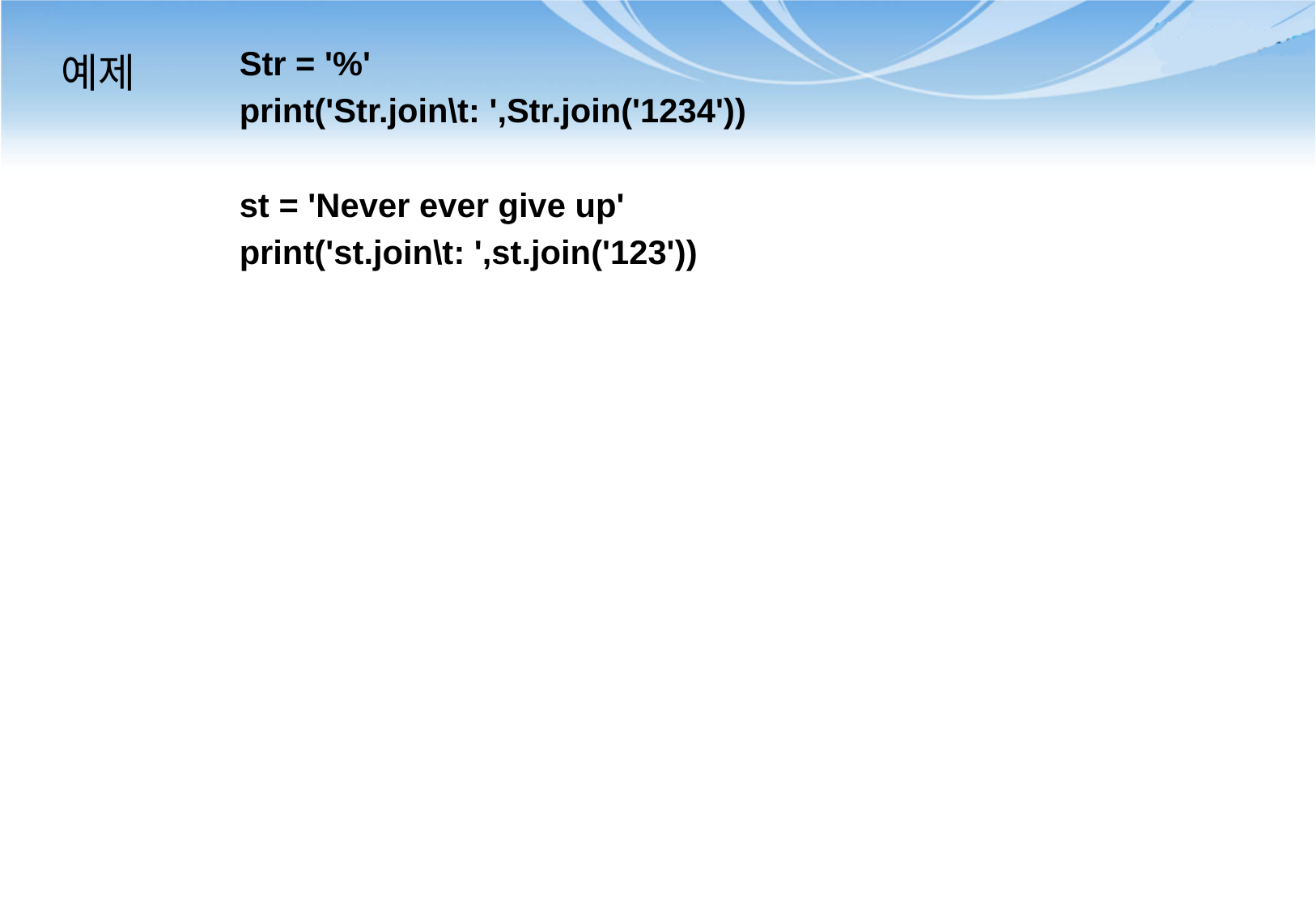

Str = '%'
print('Str.join\t: ',Str.join('1234'))

st = 'Never ever give up'
print('st.join\t: ',st.join('123'))

# 예제